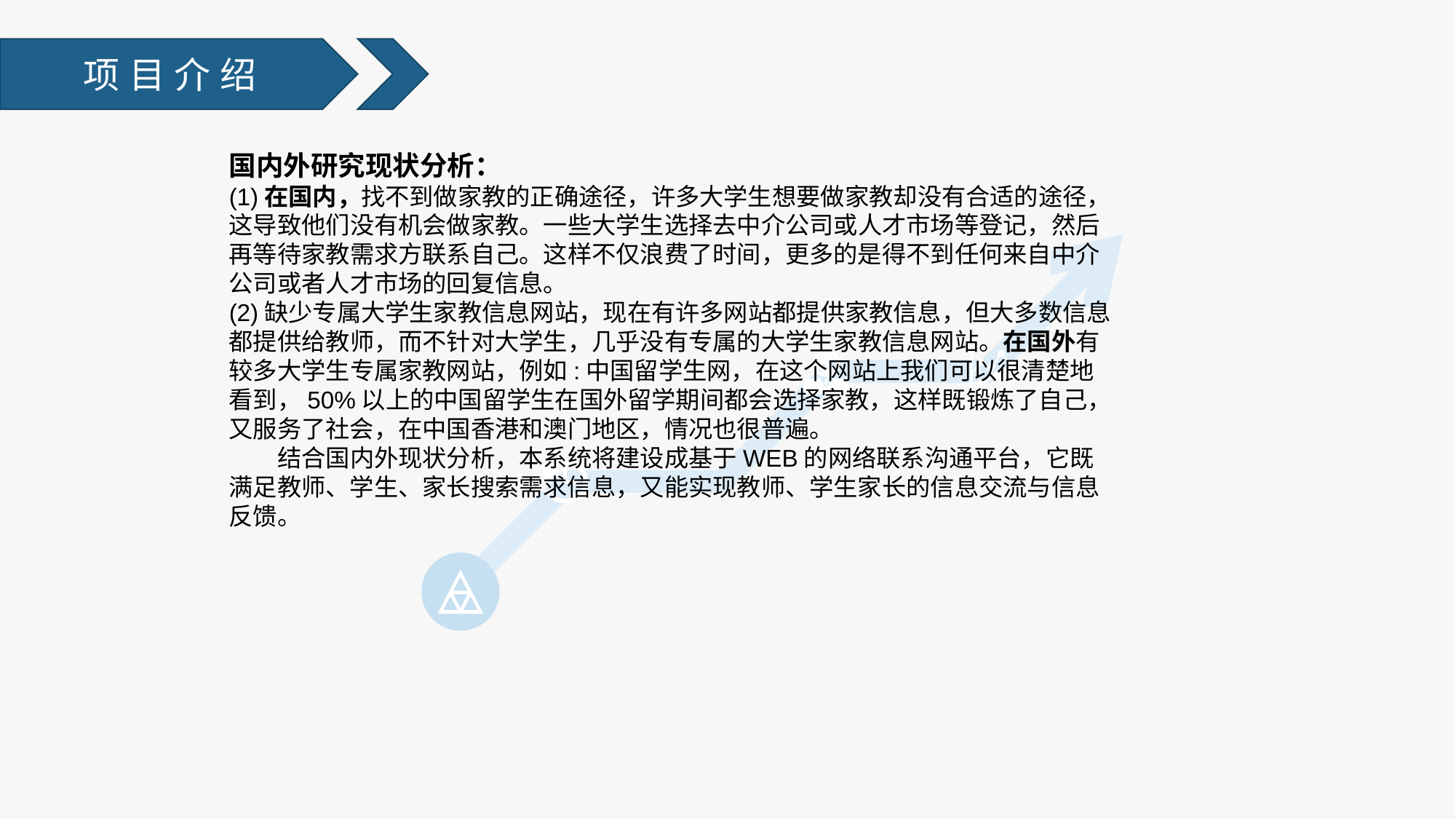

项目介绍

国内外研究现状分析：
(1)在国内，找不到做家教的正确途径，许多大学生想要做家教却没有合适的途径，这导致他们没有机会做家教。一些大学生选择去中介公司或人才市场等登记，然后再等待家教需求方联系自己。这样不仅浪费了时间，更多的是得不到任何来自中介公司或者人才市场的回复信息。
(2)缺少专属大学生家教信息网站，现在有许多网站都提供家教信息，但大多数信息都提供给教师，而不针对大学生，几乎没有专属的大学生家教信息网站。在国外有较多大学生专属家教网站，例如:中国留学生网，在这个网站上我们可以很清楚地看到，50%以上的中国留学生在国外留学期间都会选择家教，这样既锻炼了自己，又服务了社会，在中国香港和澳门地区，情况也很普遍。
　　结合国内外现状分析，本系统将建设成基于WEB的网络联系沟通平台，它既满足教师、学生、家长搜索需求信息，又能实现教师、学生家长的信息交流与信息反馈。